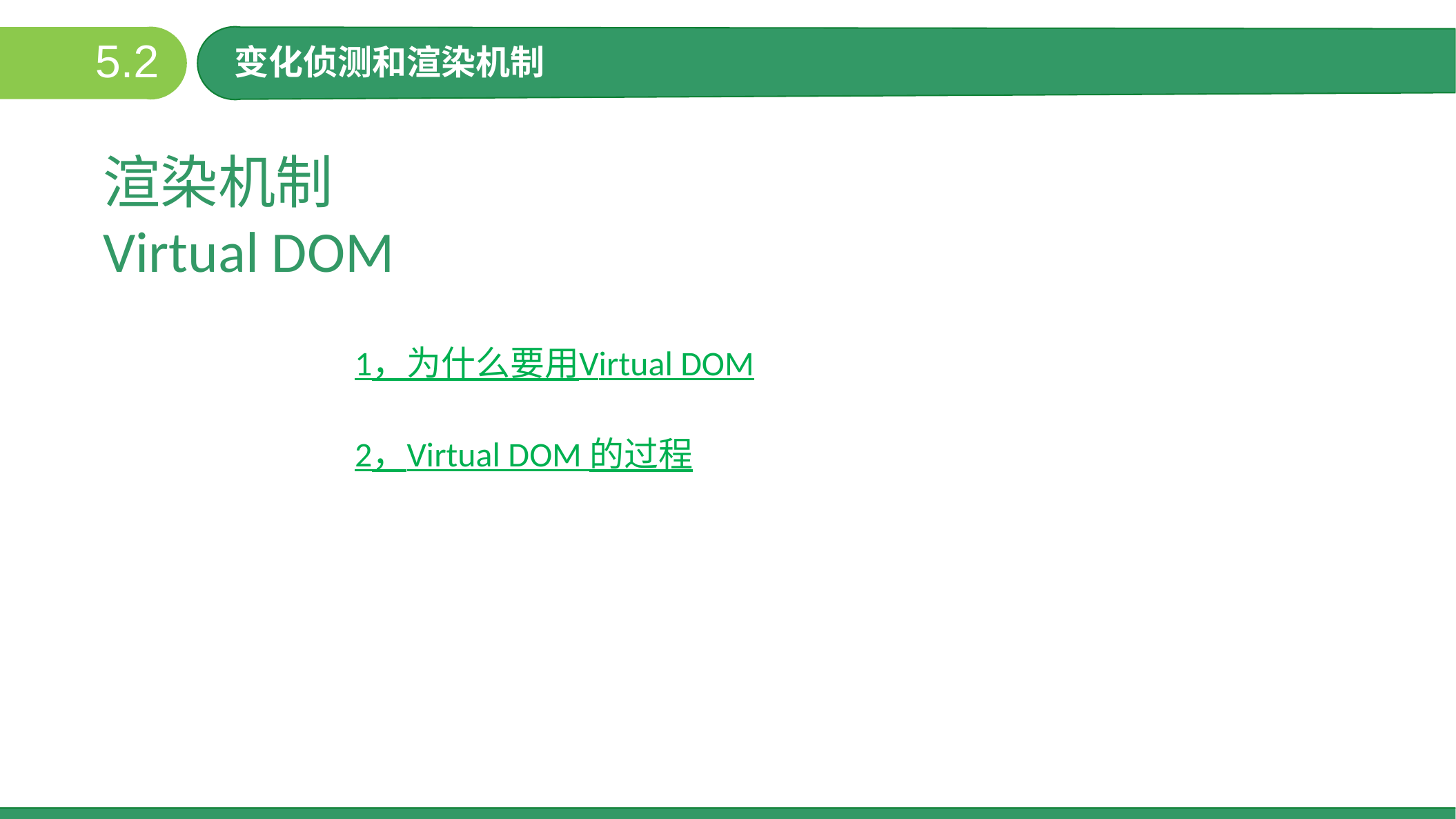

5.2

变化侦测和渲染机制

渲染机制
Virtual DOM
1，为什么要用Virtual DOM
2，Virtual DOM 的过程